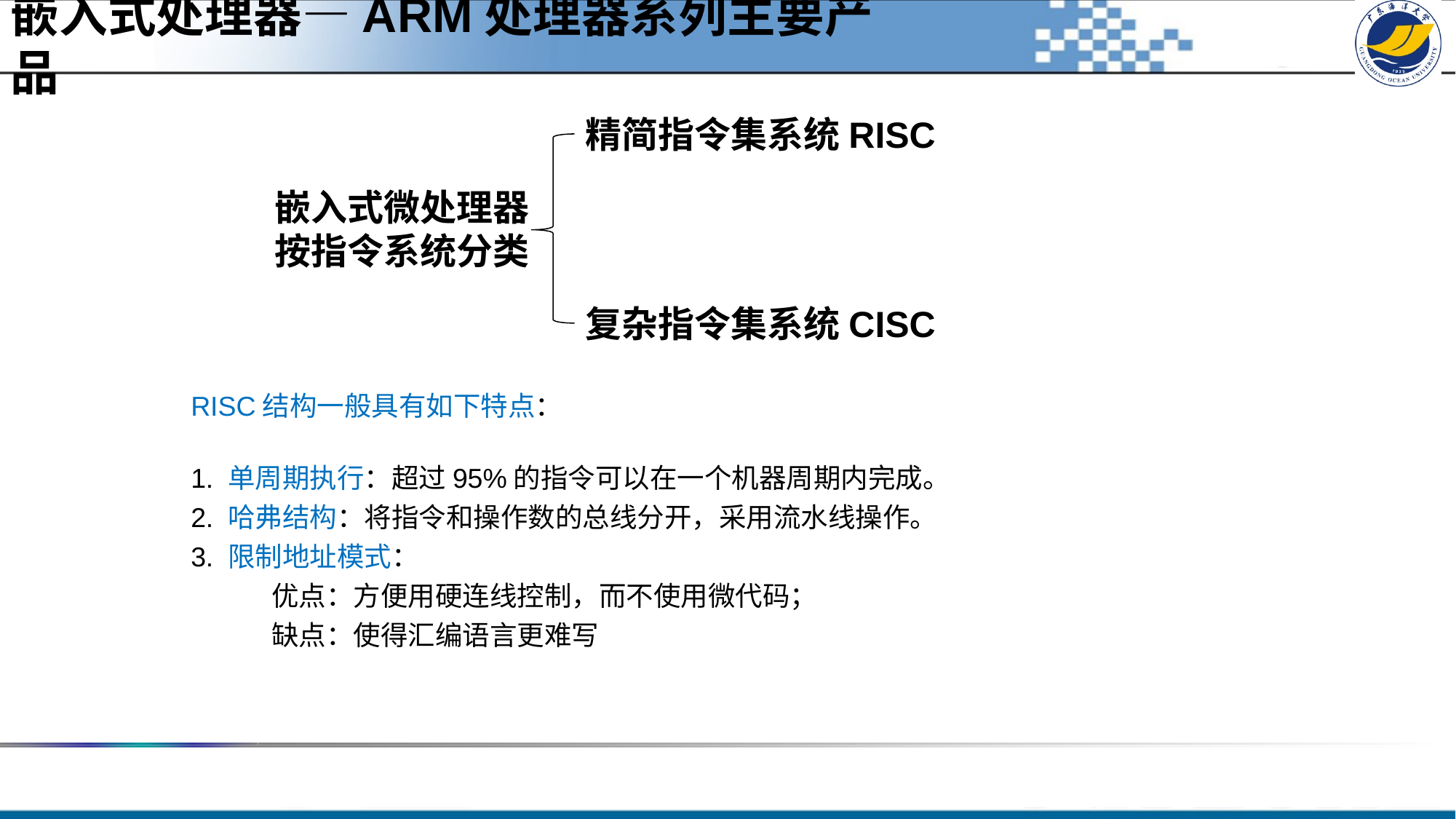

嵌入式处理器—ARM处理器系列主要产品
精简指令集系统RISC

嵌入式微处理器
按指令系统分类
复杂指令集系统CISC
RISC结构一般具有如下特点：

1. 单周期执行：超过95%的指令可以在一个机器周期内完成。
2. 哈弗结构：将指令和操作数的总线分开，采用流水线操作。
3. 限制地址模式：
            优点：方便用硬连线控制，而不使用微代码；
            缺点：使得汇编语言更难写
53